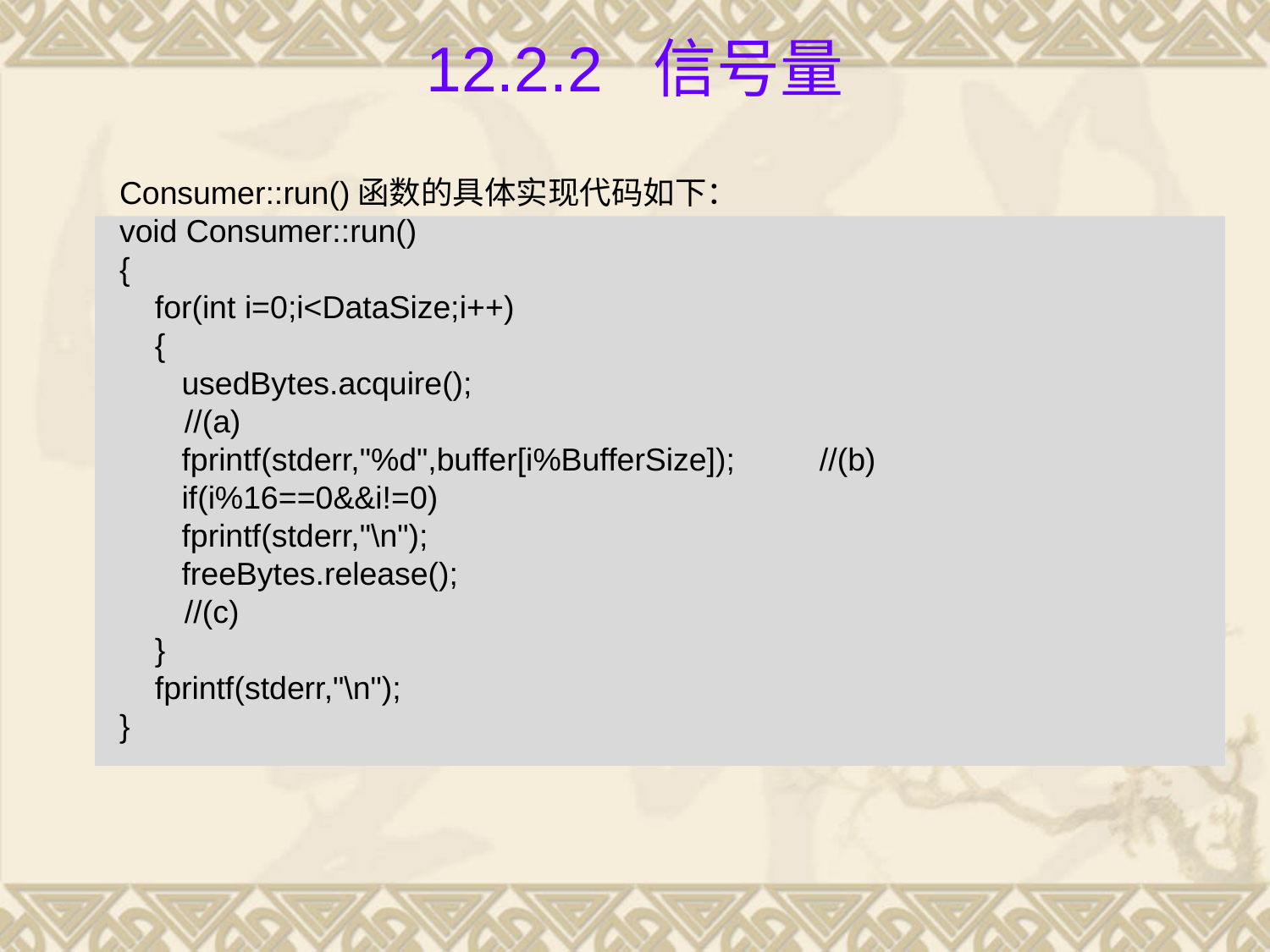

# 12.2.2  信号量
Consumer::run()函数的具体实现代码如下：
void Consumer::run()
{
    for(int i=0;i<DataSize;i++)
    {
       usedBytes.acquire();							//(a)
       fprintf(stderr,"%d",buffer[i%BufferSize]);	//(b)
       if(i%16==0&&i!=0)
       fprintf(stderr,"\n");
       freeBytes.release();							//(c)
    }
    fprintf(stderr,"\n");
}